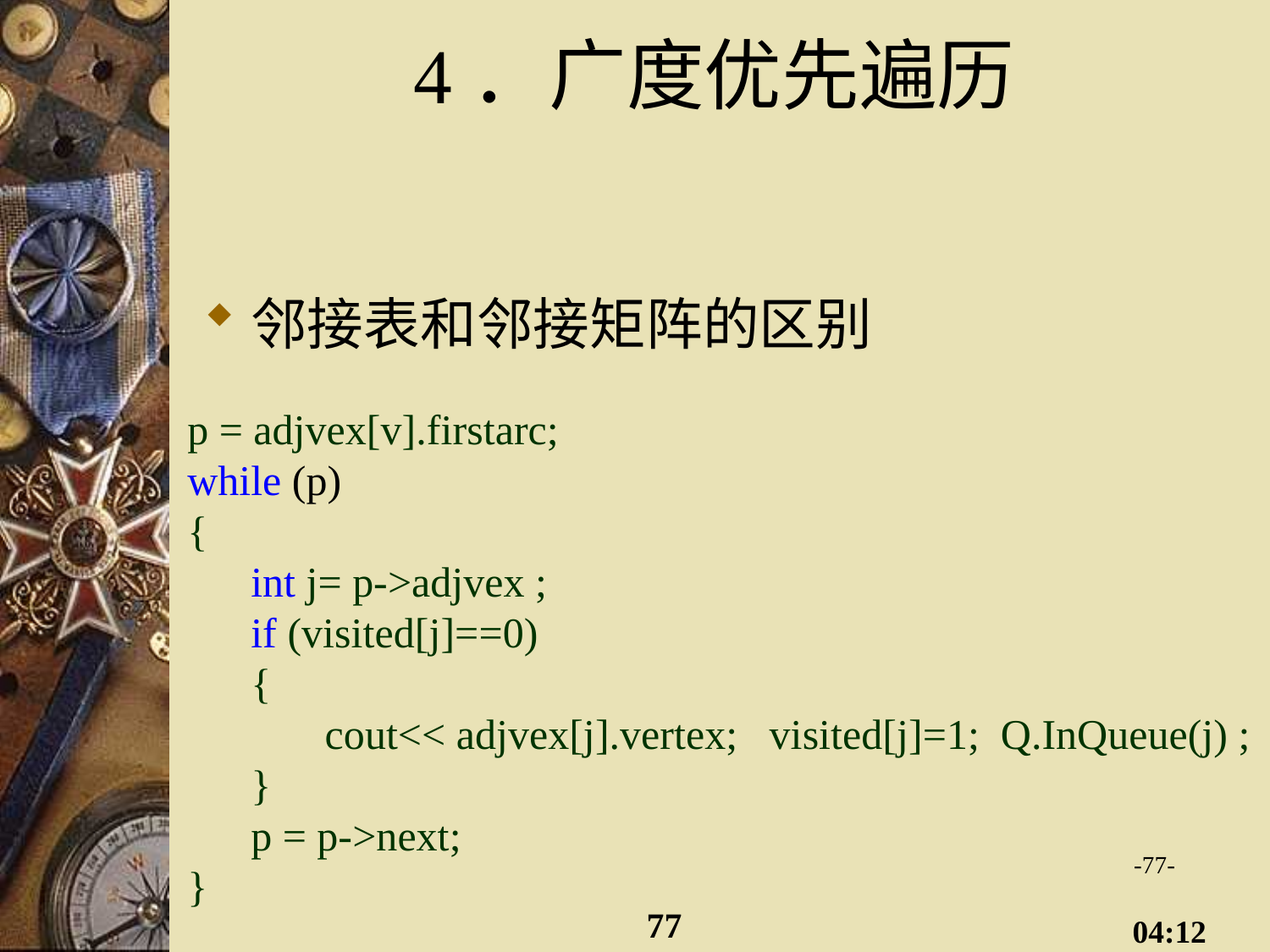

# 4．广度优先遍历
邻接表和邻接矩阵的区别

p = adjvex[v].firstarc;
while (p)
{
      int j= p->adjvex ;
      if (visited[j]==0)
      {
             cout<< adjvex[j].vertex;   visited[j]=1;  Q.InQueue(j) ;
      }
      p = p->next;
}
-77-